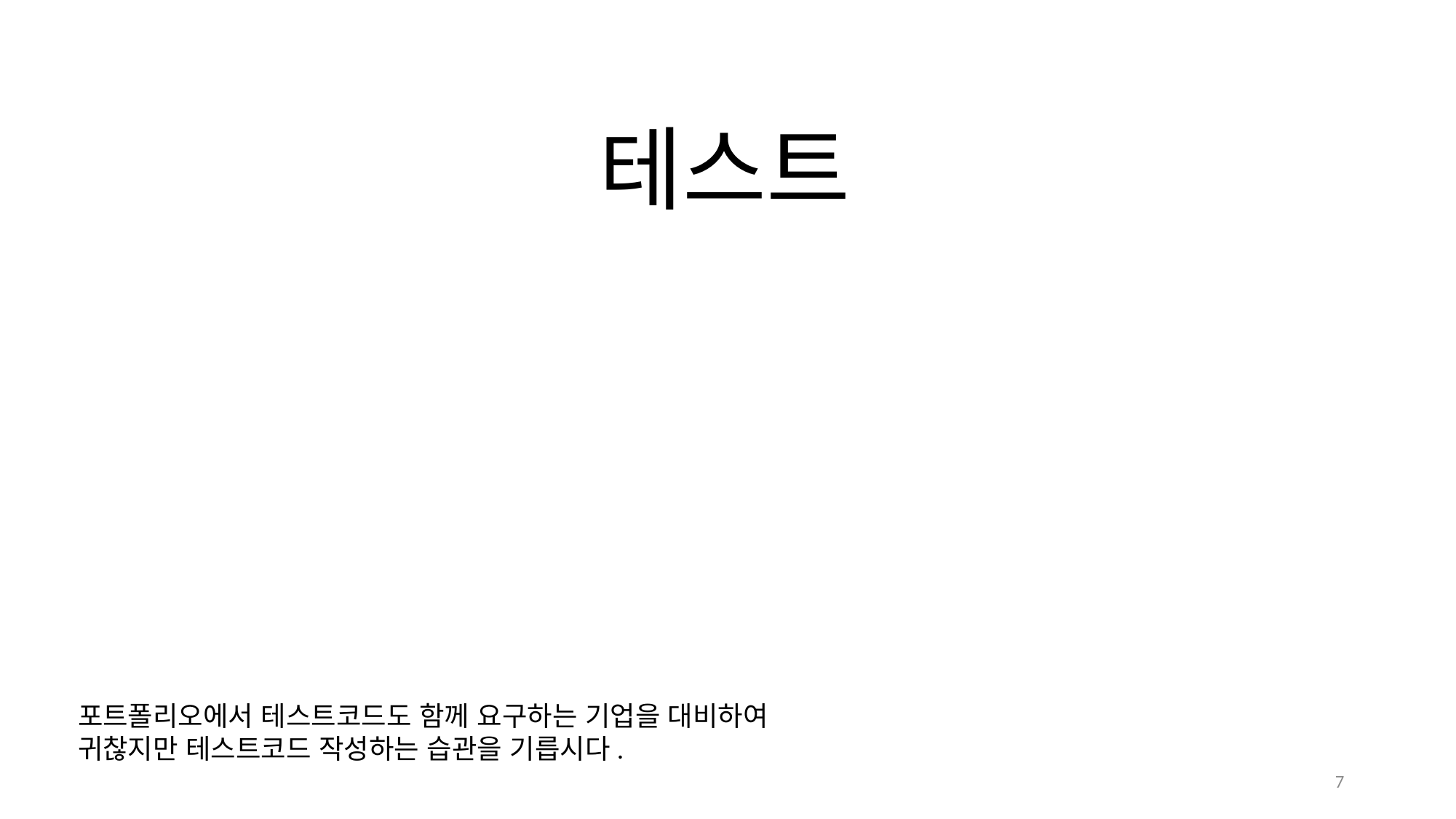

# 테스트
포트폴리오에서 테스트코드도 함께 요구하는 기업을 대비하여
귀찮지만 테스트코드 작성하는 습관을 기릅시다.
7